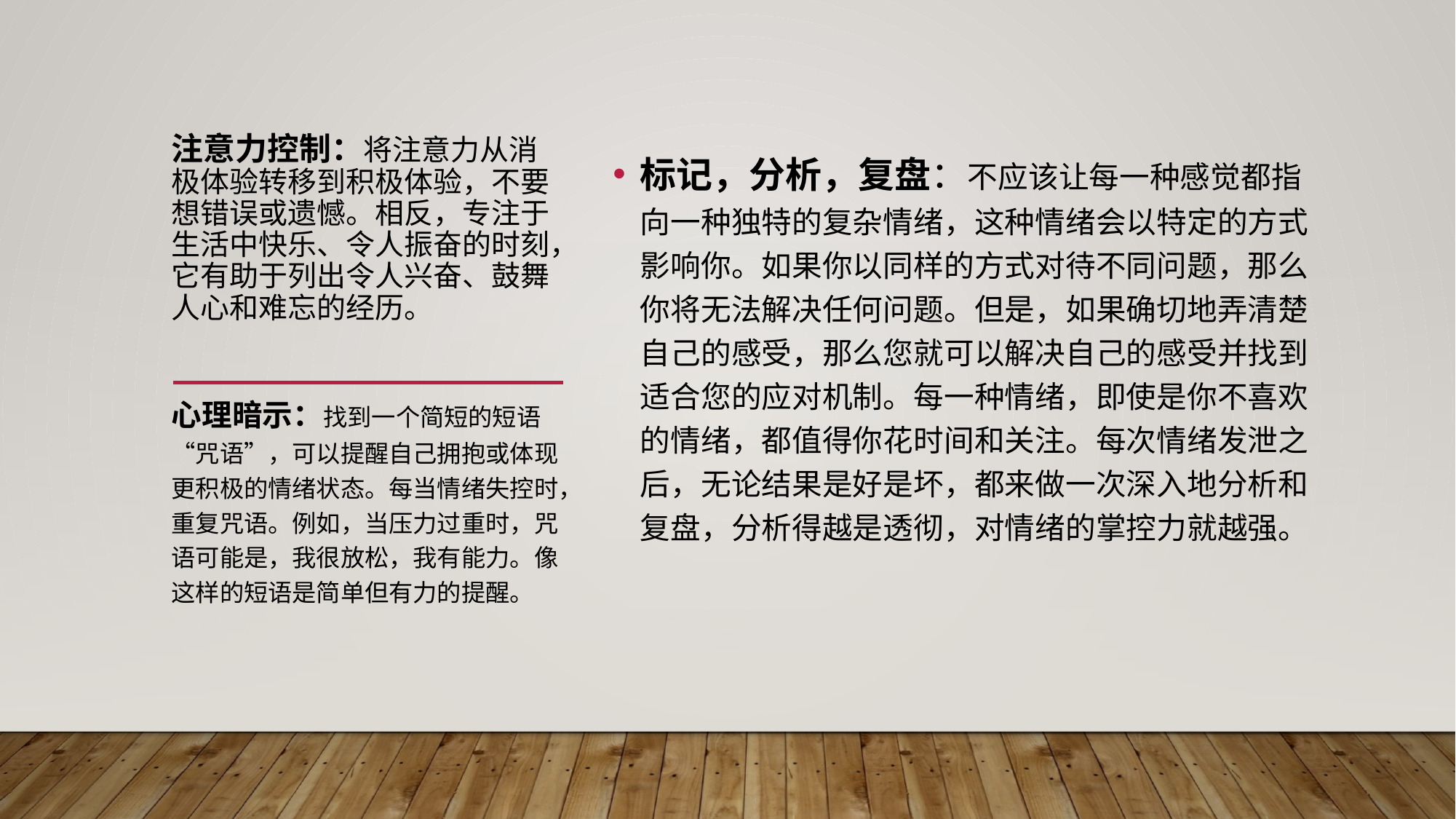

标记，分析，复盘：不应该让每一种感觉都指向一种独特的复杂情绪，这种情绪会以特定的方式影响你。如果你以同样的方式对待不同问题，那么你将无法解决任何问题。但是，如果确切地弄清楚自己的感受，那么您就可以解决自己的感受并找到适合您的应对机制。每一种情绪，即使是你不喜欢的情绪，都值得你花时间和关注。每次情绪发泄之后，无论结果是好是坏，都来做一次深入地分析和复盘，分析得越是透彻，对情绪的掌控力就越强。

# 注意力控制：将注意力从消极体验转移到积极体验，不要想错误或遗憾。相反，专注于生活中快乐、令人振奋的时刻，它有助于列出令人兴奋、鼓舞人心和难忘的经历。
心理暗示：找到一个简短的短语“咒语”，可以提醒自己拥抱或体现更积极的情绪状态。每当情绪失控时，重复咒语。例如，当压力过重时，咒语可能是，我很放松，我有能力。像这样的短语是简单但有力的提醒。